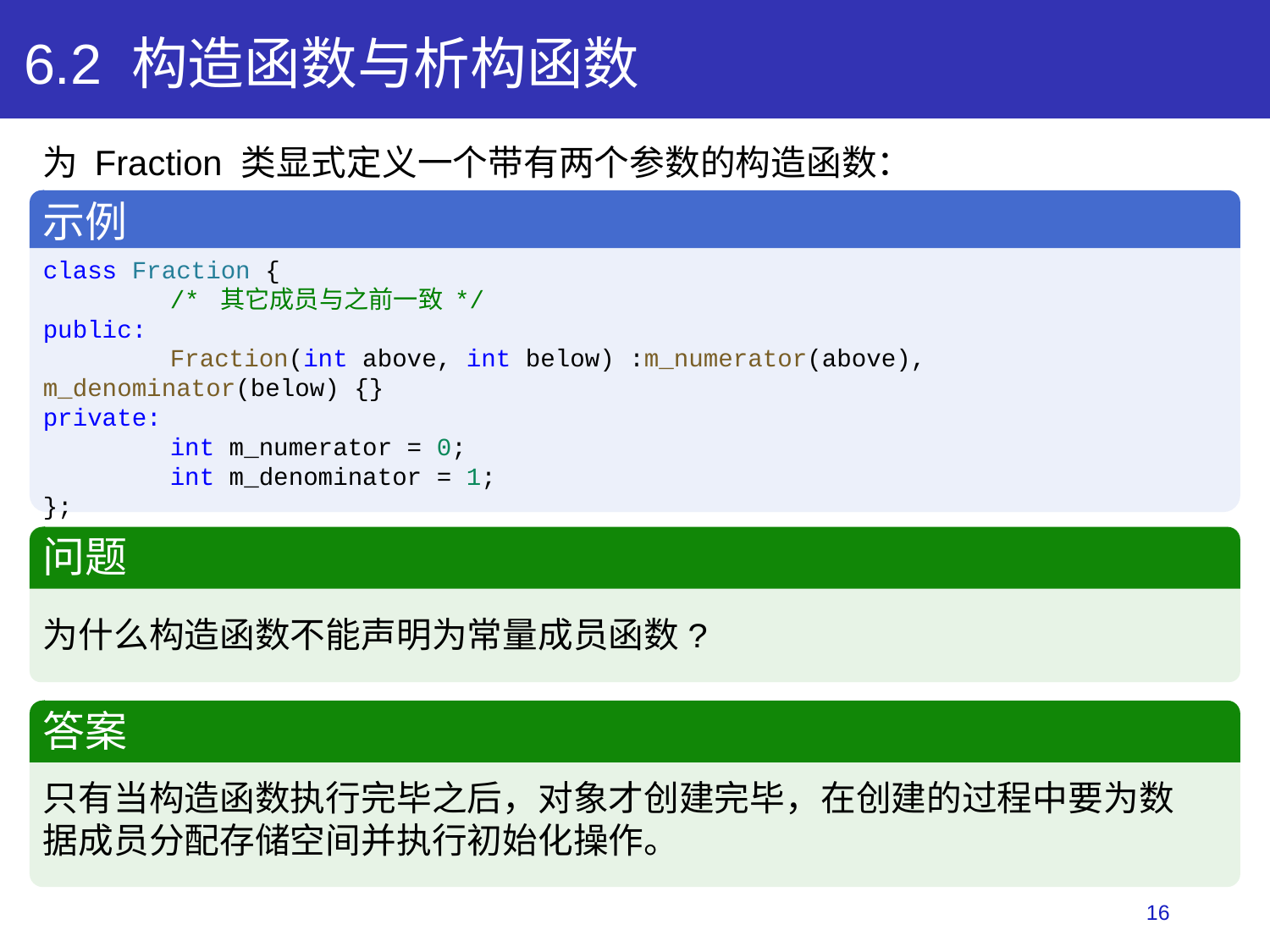

6.2 构造函数与析构函数
为 Fraction 类显式定义一个带有两个参数的构造函数：
示例

class Fraction {
	/* 其它成员与之前一致 */
public:
	Fraction(int above, int below) :m_numerator(above), m_denominator(below) {}
private:
	int m_numerator = 0;
	int m_denominator = 1;
};
问题

为什么构造函数不能声明为常量成员函数?
答案

只有当构造函数执行完毕之后，对象才创建完毕，在创建的过程中要为数
据成员分配存储空间并执行初始化操作。
16